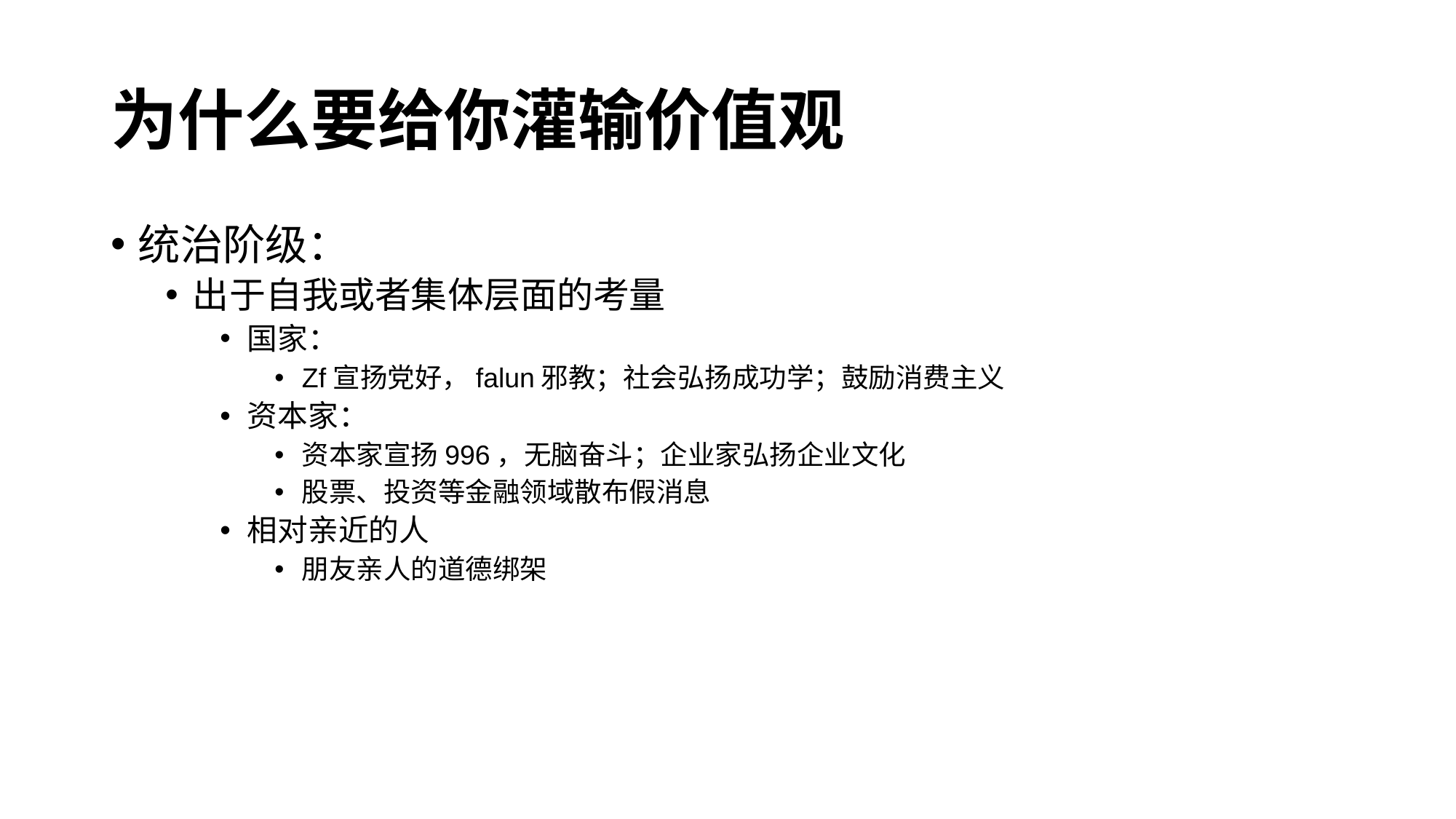

# 为什么要给你灌输价值观
统治阶级：
出于自我或者集体层面的考量
国家：
Zf宣扬党好，falun邪教；社会弘扬成功学；鼓励消费主义
资本家：
资本家宣扬996，无脑奋斗；企业家弘扬企业文化
股票、投资等金融领域散布假消息
相对亲近的人
朋友亲人的道德绑架